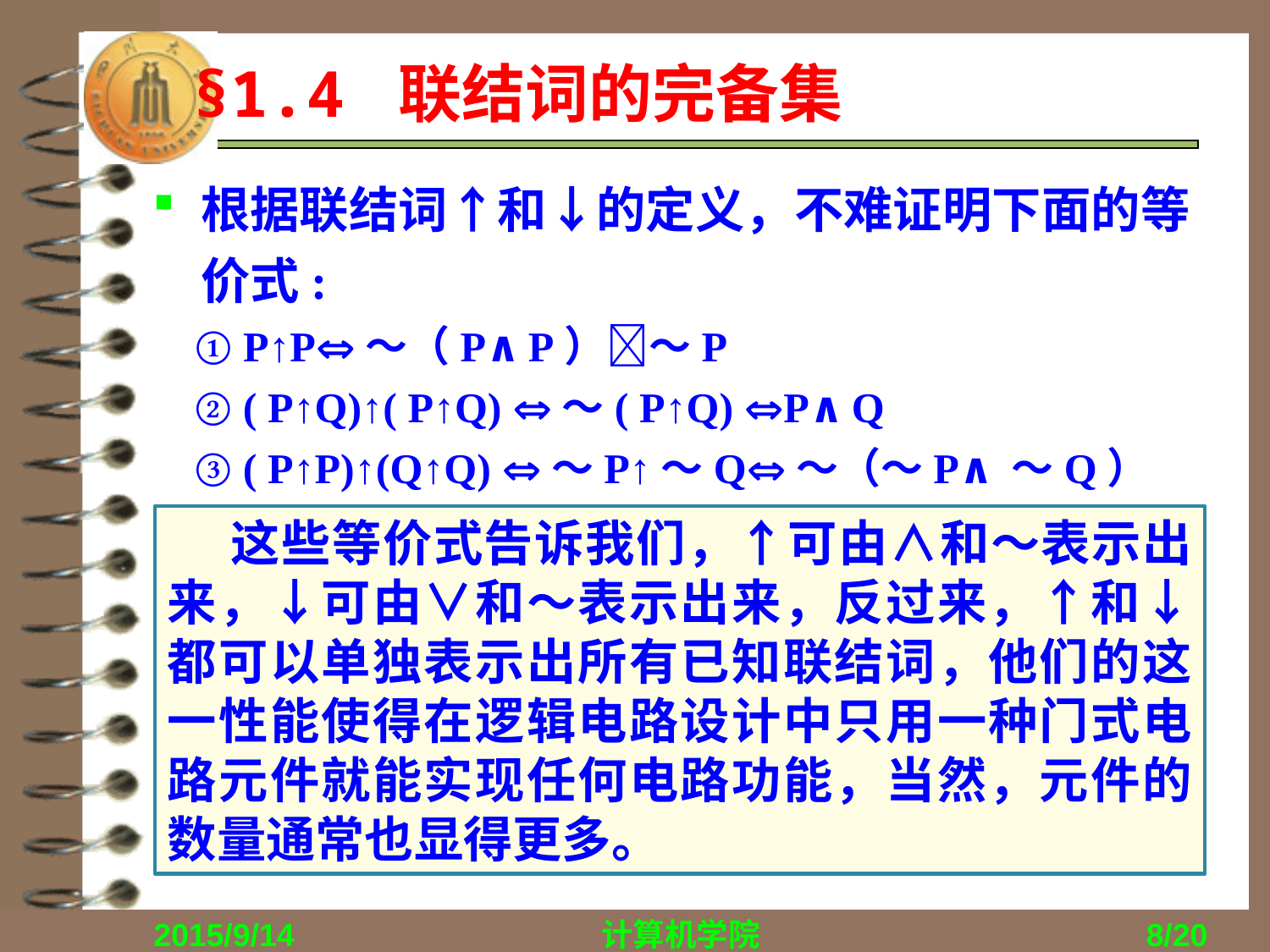

# §1.4 联结词的完备集
根据联结词↑和↓的定义，不难证明下面的等价式:
    ① P↑P⇔～（P∧P）⇔～P
    ② ( P↑Q)↑( P↑Q) ⇔～( P↑Q) ⇔P∧Q
    ③ ( P↑P)↑(Q↑Q) ⇔～P↑～Q⇔～（～P∧～Q）
                                                             ⇔P∨Q
    ④ P↓P⇔～（P∨P）⇔～P
    ⑤ ( P↓Q) ↓( P↓Q) ⇔～( P↓Q) ⇔P∨Q
    ⑥ ( P↓P) ↓(Q↓Q) ⇔～P↓～Q⇔～（～P∨～Q）
                                                              ⇔P∧Q
    这些等价式告诉我们，↑可由∧和～表示出来，↓可由∨和～表示出来，反过来，↑和↓都可以单独表示出所有已知联结词，他们的这一性能使得在逻辑电路设计中只用一种门式电路元件就能实现任何电路功能，当然，元件的数量通常也显得更多。
2015/9/14
计算机学院
8/20